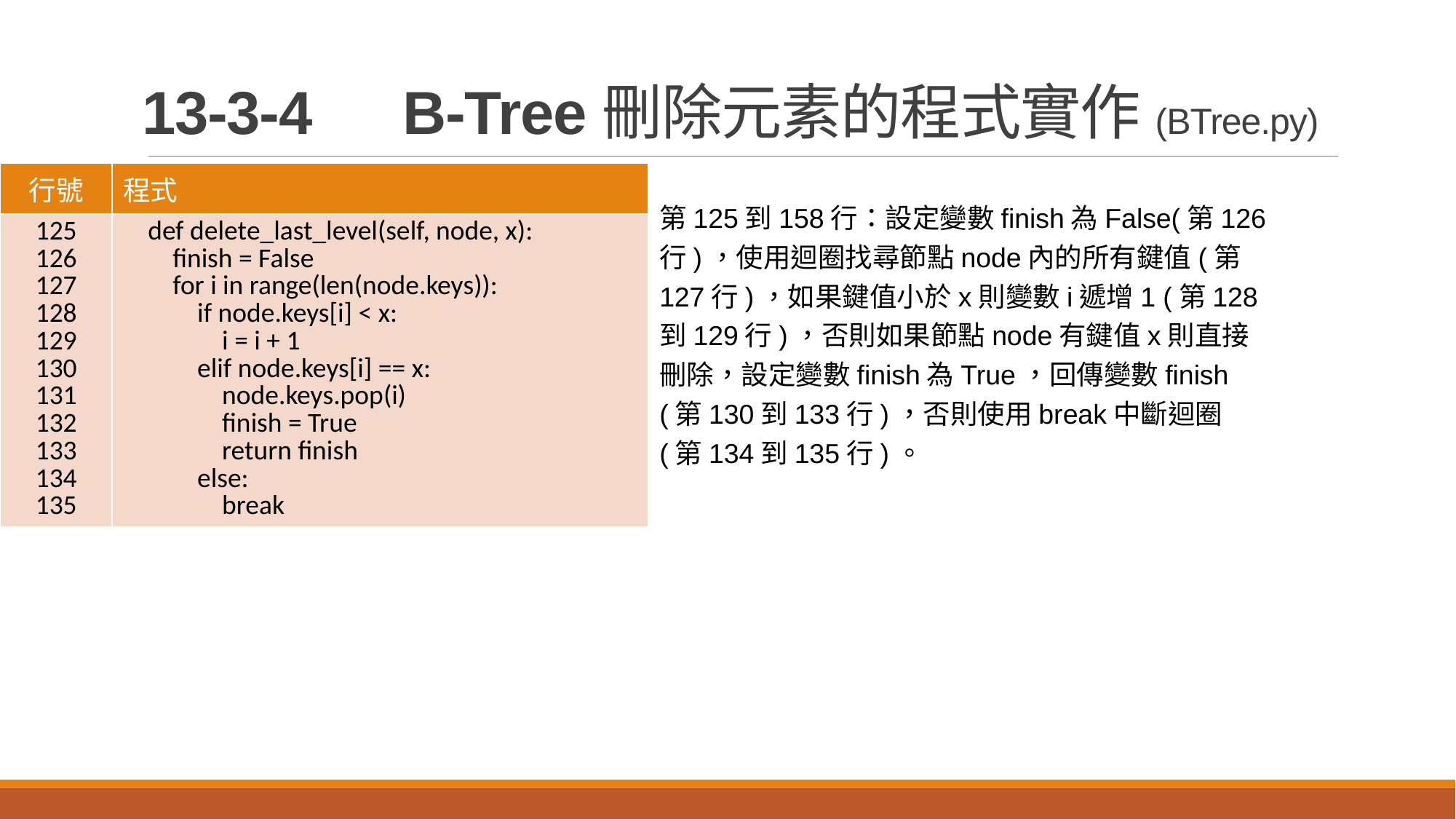

# 13-3-4　B-Tree刪除元素的程式實作(BTree.py)
| 行號 | 程式 |
| --- | --- |
| 125 126 127 128 129 130 131 132 133 134 135 | def delete\_last\_level(self, node, x): finish = False for i in range(len(node.keys)): if node.keys[i] < x: i = i + 1 elif node.keys[i] == x: node.keys.pop(i) finish = True return finish else: break |

第125到158行：設定變數finish為False(第126行)，使用迴圈找尋節點node內的所有鍵值(第127行)，如果鍵值小於x則變數i遞增1 (第128到129行)，否則如果節點node有鍵值x則直接刪除，設定變數finish為True，回傳變數finish (第130到133行)，否則使用break中斷迴圈(第134到135行)。